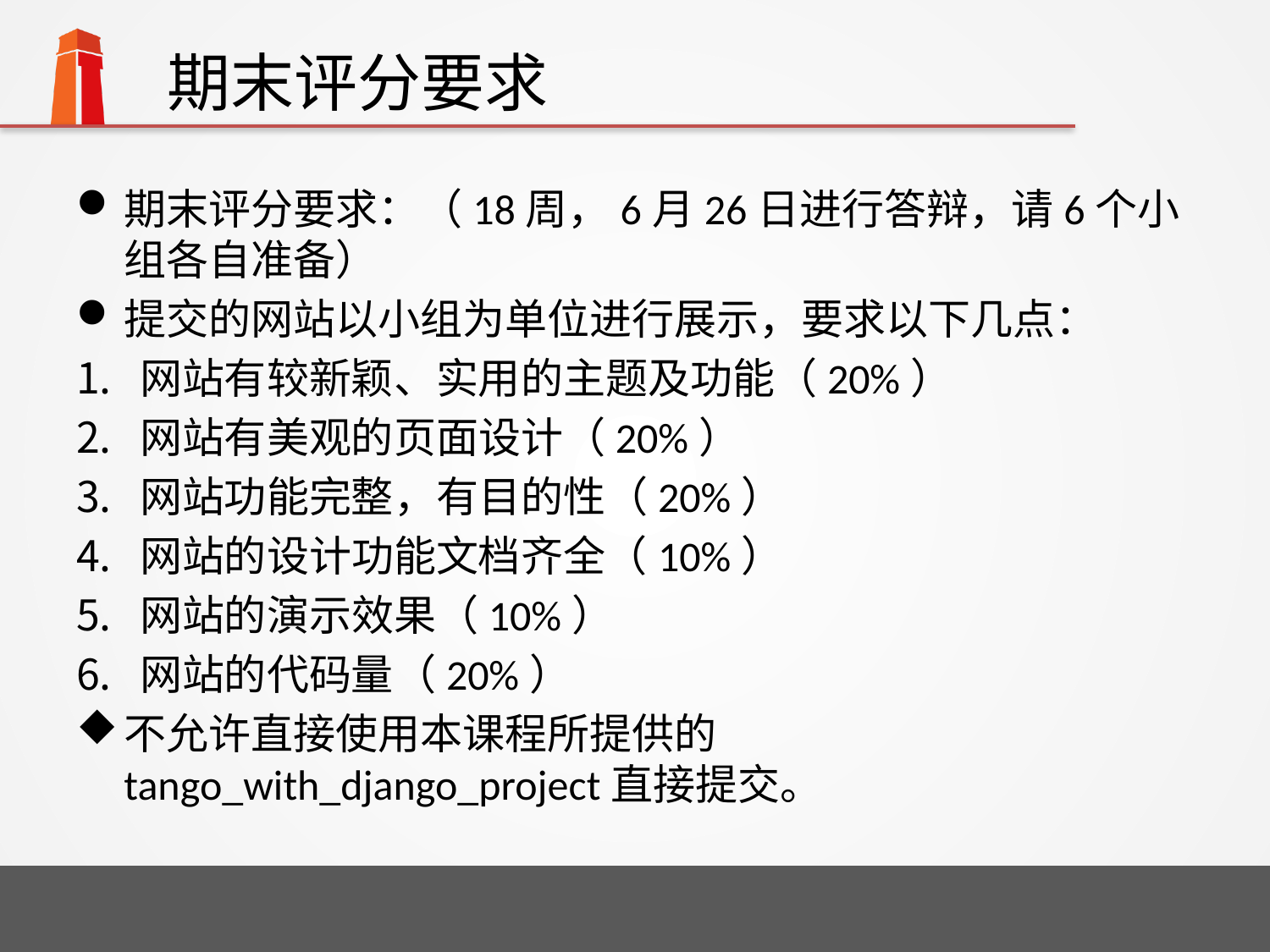

# 期末评分要求
期末评分要求：（18周，6月26日进行答辩，请6个小组各自准备）
提交的网站以小组为单位进行展示，要求以下几点：
网站有较新颖、实用的主题及功能（20%）
网站有美观的页面设计（20%）
网站功能完整，有目的性（20%）
网站的设计功能文档齐全（10%）
网站的演示效果（10%）
网站的代码量（20%）
不允许直接使用本课程所提供的tango_with_django_project直接提交。